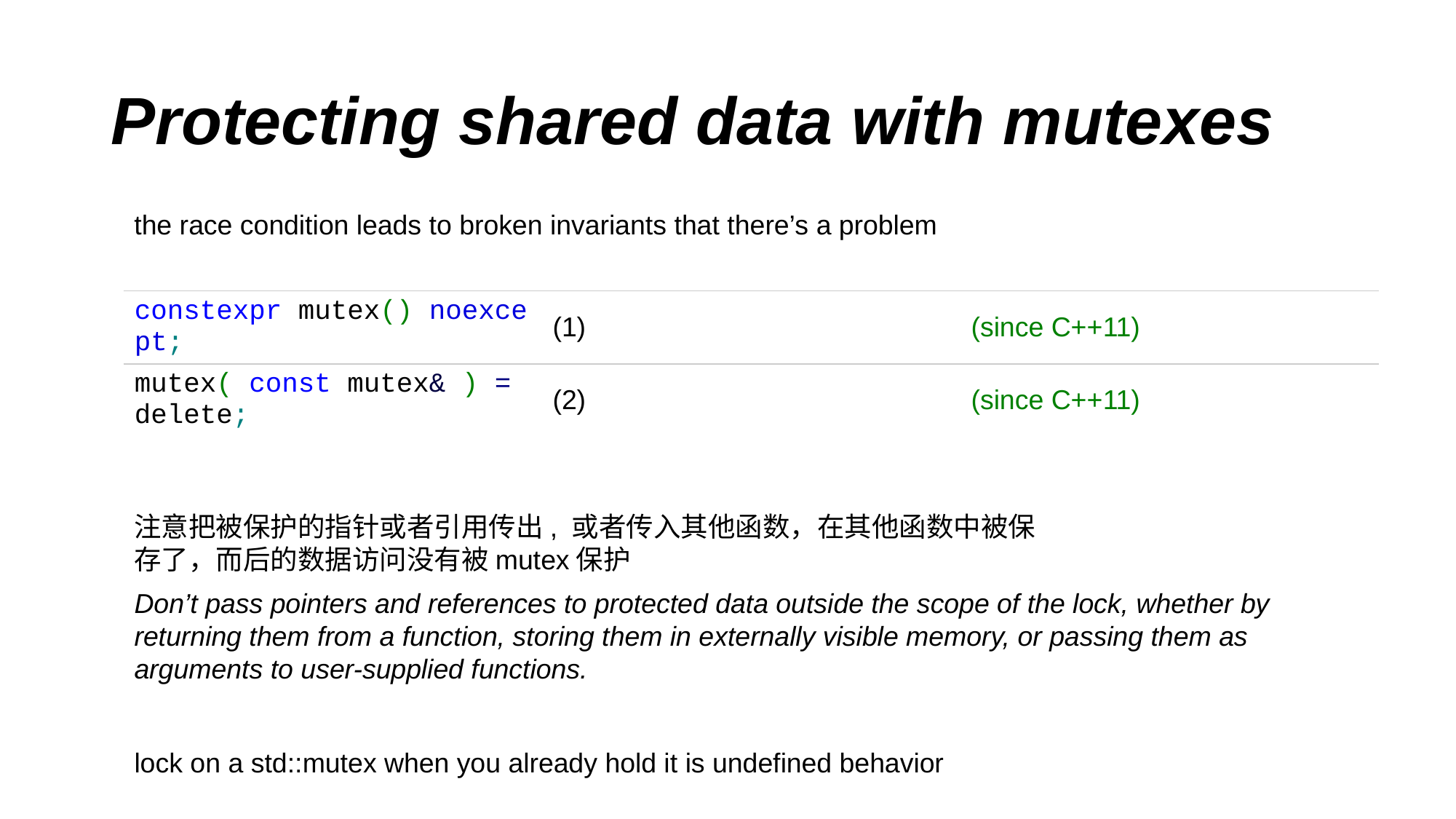

# Protecting shared data with mutexes
the race condition leads to broken invariants that there’s a problem
| constexpr mutex() noexcept; | (1) | (since C++11) |
| --- | --- | --- |
| mutex( const mutex& ) = delete; | (2) | (since C++11) |
注意把被保护的指针或者引用传出, 或者传入其他函数，在其他函数中被保存了，而后的数据访问没有被mutex保护
Don’t pass pointers and references to protected data outside the scope of the lock, whether by
returning them from a function, storing them in externally visible memory, or passing them as
arguments to user-supplied functions.
lock on a std::mutex when you already hold it is undefined behavior